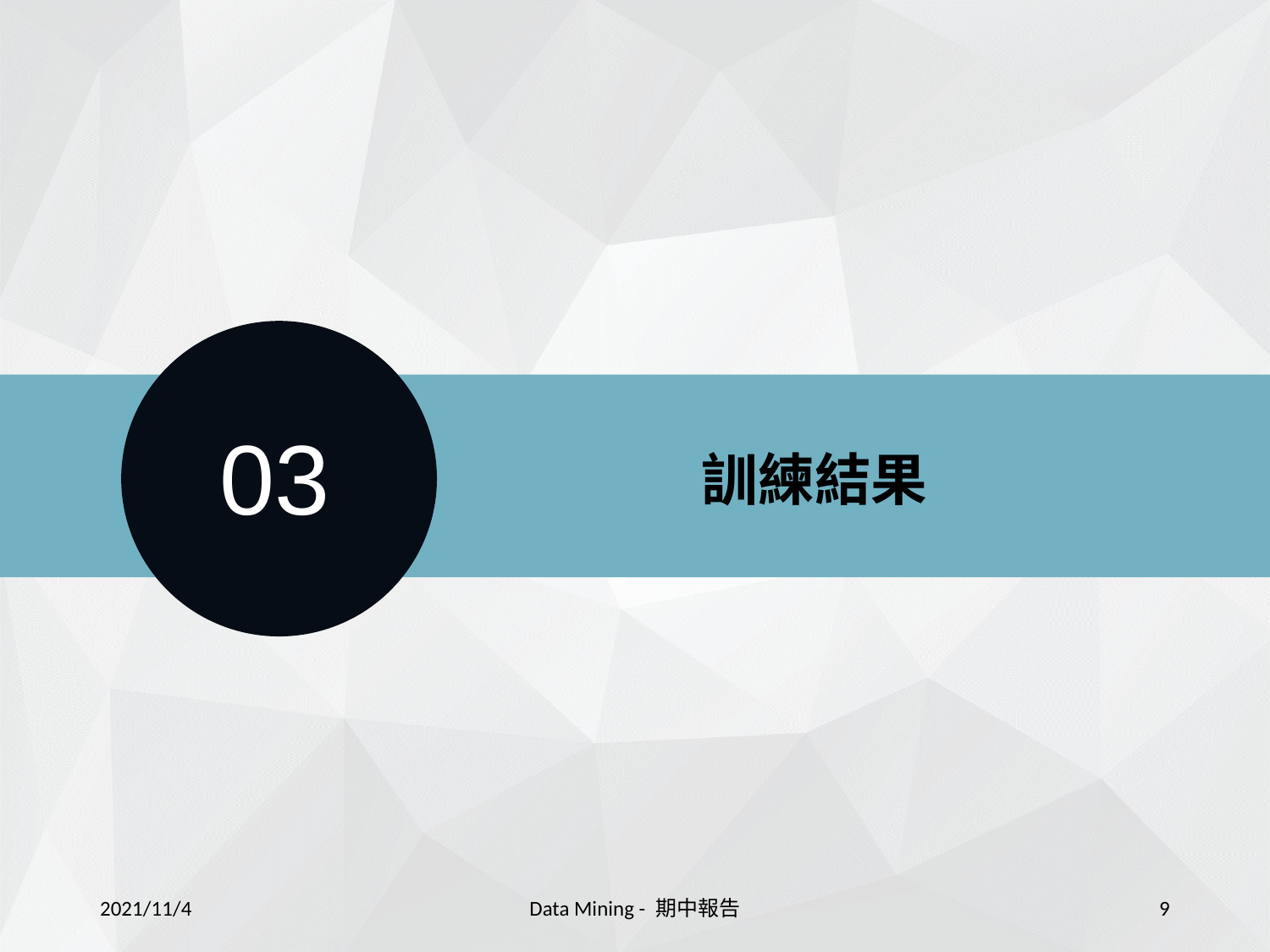

03
訓練結果
2021/11/4
Data Mining - 期中報告
9